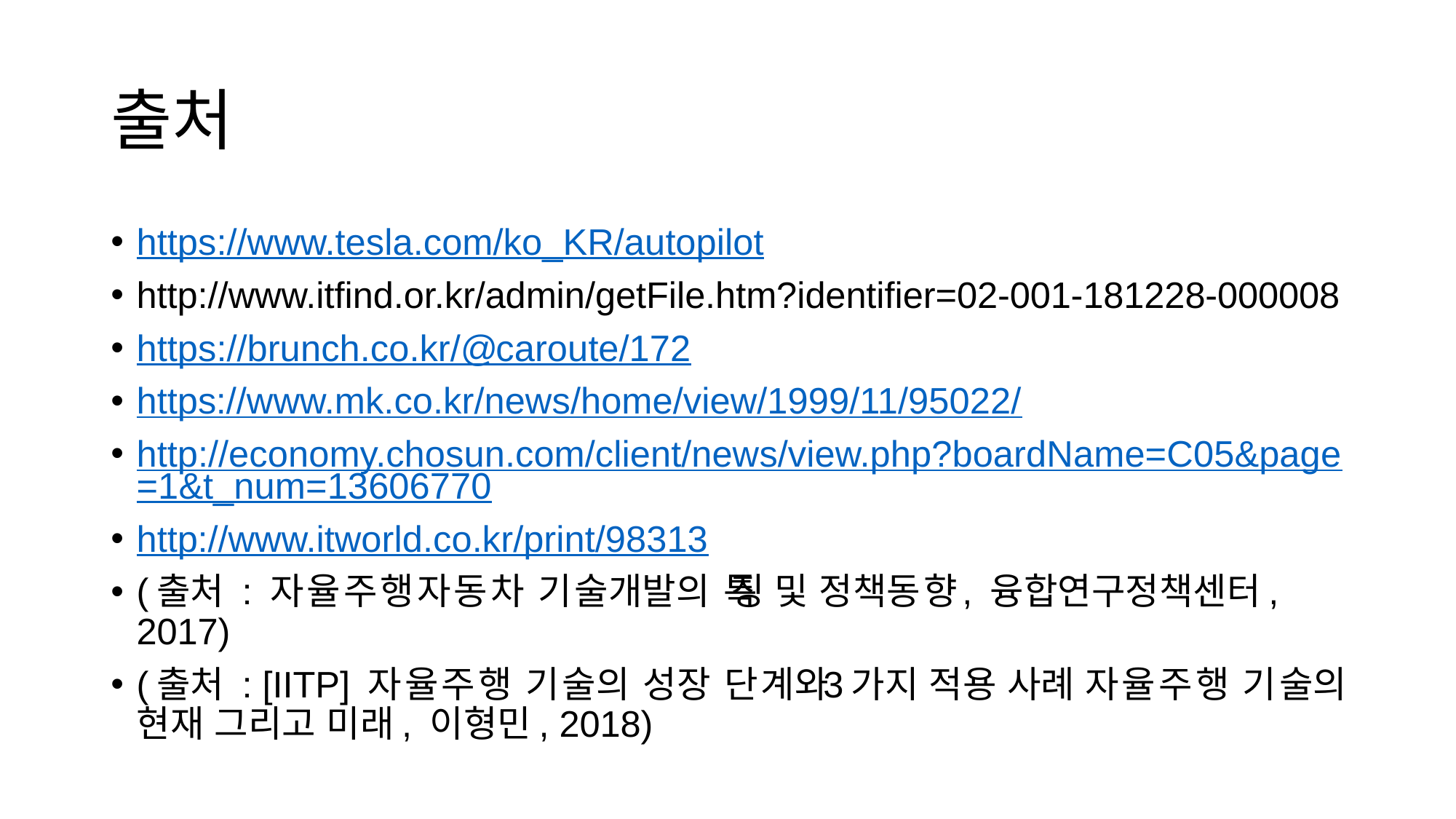

# 출처
https://www.tesla.com/ko_KR/autopilot
http://www.itfind.or.kr/admin/getFile.htm?identifier=02-001-181228-000008
https://brunch.co.kr/@caroute/172
https://www.mk.co.kr/news/home/view/1999/11/95022/
http://economy.chosun.com/client/news/view.php?boardName=C05&page=1&t_num=13606770
http://www.itworld.co.kr/print/98313
(출처 : 자율주행자동차 기술개발의 특징 및 정책동향, 융합연구정책센터, 2017)
(출처 : [IITP] 자율주행 기술의 성장 단계와 3가지 적용 사례 자율주행 기술의 현재 그리고 미래, 이형민, 2018)